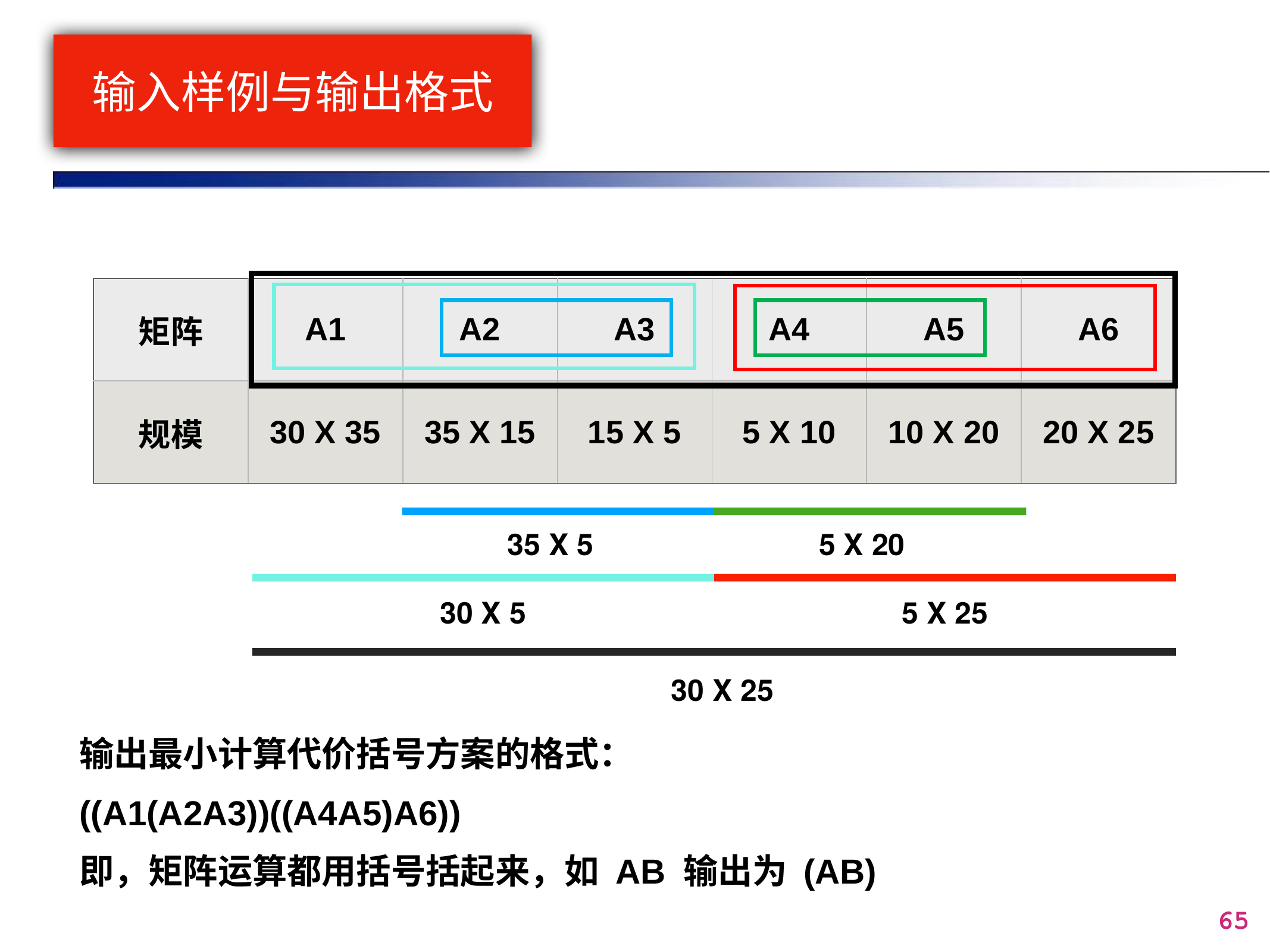

# 输入样例与输出格式

| 矩阵 | A1 | A2 | A3 | A4 | A5 | A6 |
| --- | --- | --- | --- | --- | --- | --- |
| 规模 | 30 X 35 | 35 X 15 | 15 X 5 | 5 X 10 | 10 X 20 | 20 X 25 |

35 X 5
5 X 20

30 X 5
5 X 25

30 X 25
输出最小计算代价括号方案的格式：
((A1(A2A3))((A4A5)A6))
即，矩阵运算都用括号括起来，如 AB 输出为 (AB)
65